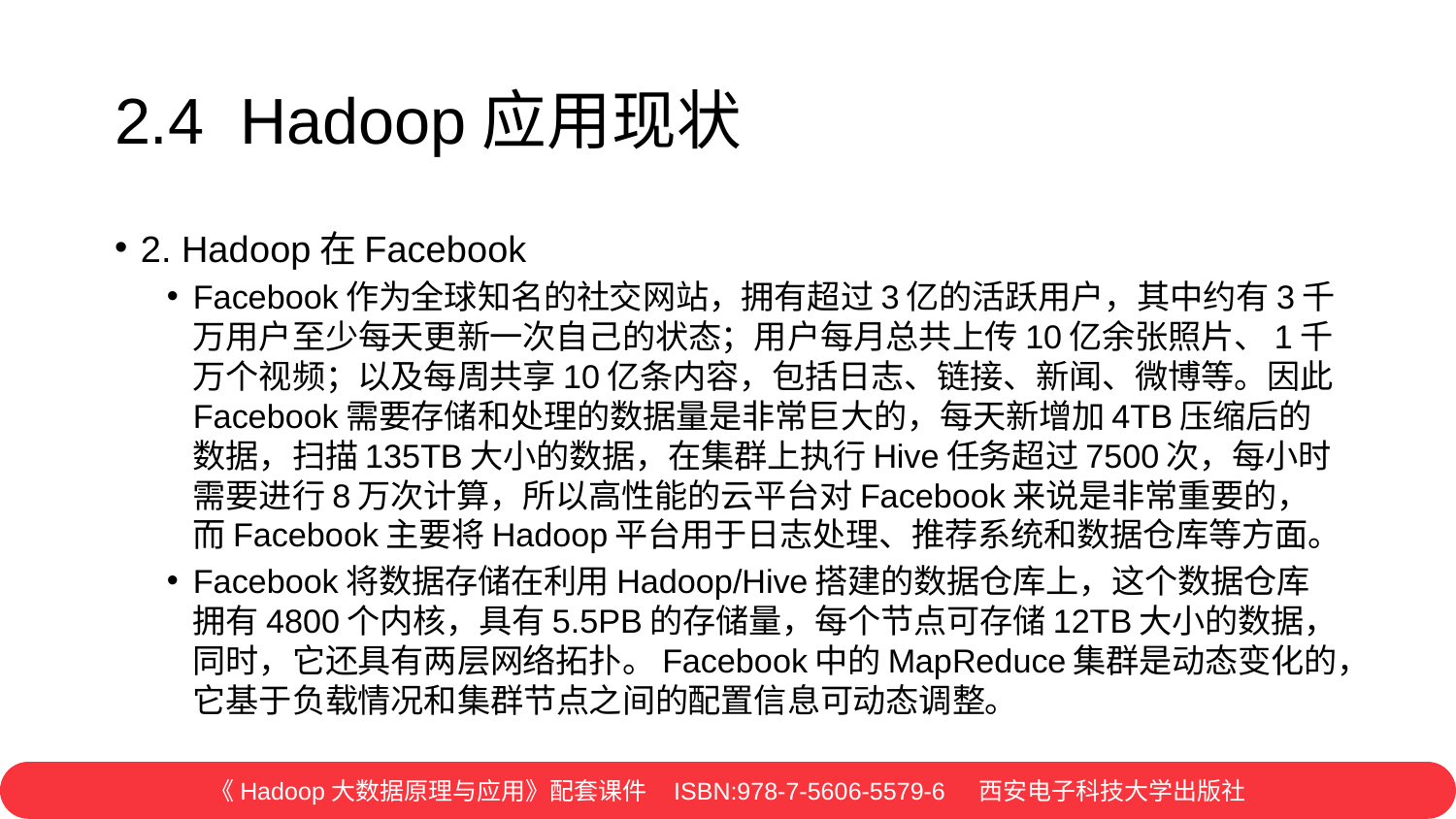

# 2.4  Hadoop应用现状
2. Hadoop在Facebook
Facebook作为全球知名的社交网站，拥有超过3亿的活跃用户，其中约有3千万用户至少每天更新一次自己的状态；用户每月总共上传10亿余张照片、1千万个视频；以及每周共享10亿条内容，包括日志、链接、新闻、微博等。因此Facebook需要存储和处理的数据量是非常巨大的，每天新增加4TB压缩后的数据，扫描135TB大小的数据，在集群上执行Hive任务超过7500次，每小时需要进行8万次计算，所以高性能的云平台对Facebook来说是非常重要的，而Facebook主要将Hadoop平台用于日志处理、推荐系统和数据仓库等方面。
Facebook将数据存储在利用Hadoop/Hive搭建的数据仓库上，这个数据仓库拥有4800个内核，具有5.5PB的存储量，每个节点可存储12TB大小的数据，同时，它还具有两层网络拓扑。Facebook中的MapReduce集群是动态变化的，它基于负载情况和集群节点之间的配置信息可动态调整。